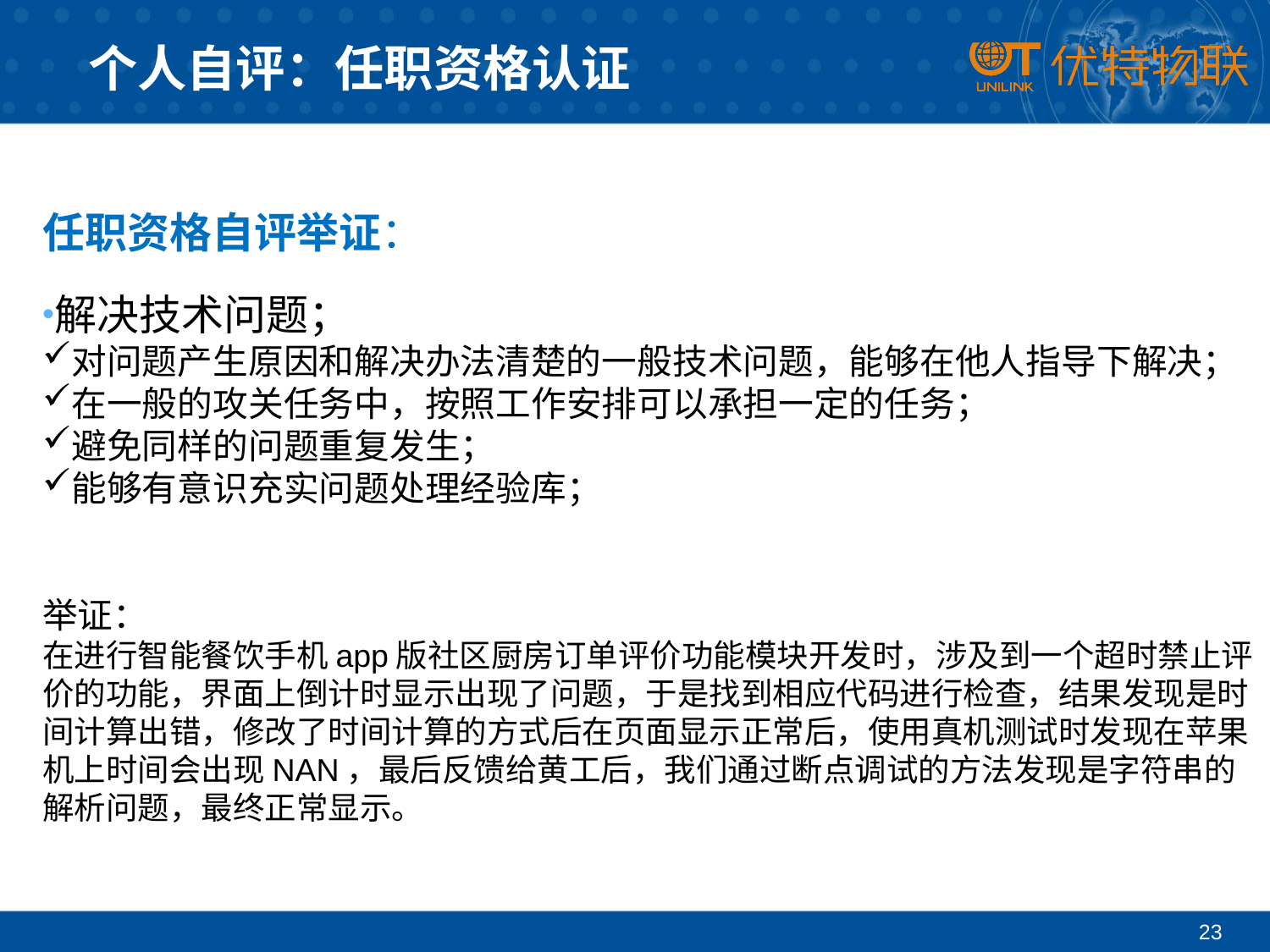

# 个人自评：任职资格认证
任职资格自评举证：
解决技术问题；
对问题产生原因和解决办法清楚的一般技术问题，能够在他人指导下解决；
在一般的攻关任务中，按照工作安排可以承担一定的任务；
避免同样的问题重复发生；
能够有意识充实问题处理经验库；

举证：
在进行智能餐饮手机app版社区厨房订单评价功能模块开发时，涉及到一个超时禁止评价的功能，界面上倒计时显示出现了问题，于是找到相应代码进行检查，结果发现是时间计算出错，修改了时间计算的方式后在页面显示正常后，使用真机测试时发现在苹果机上时间会出现NAN，最后反馈给黄工后，我们通过断点调试的方法发现是字符串的解析问题，最终正常显示。

23